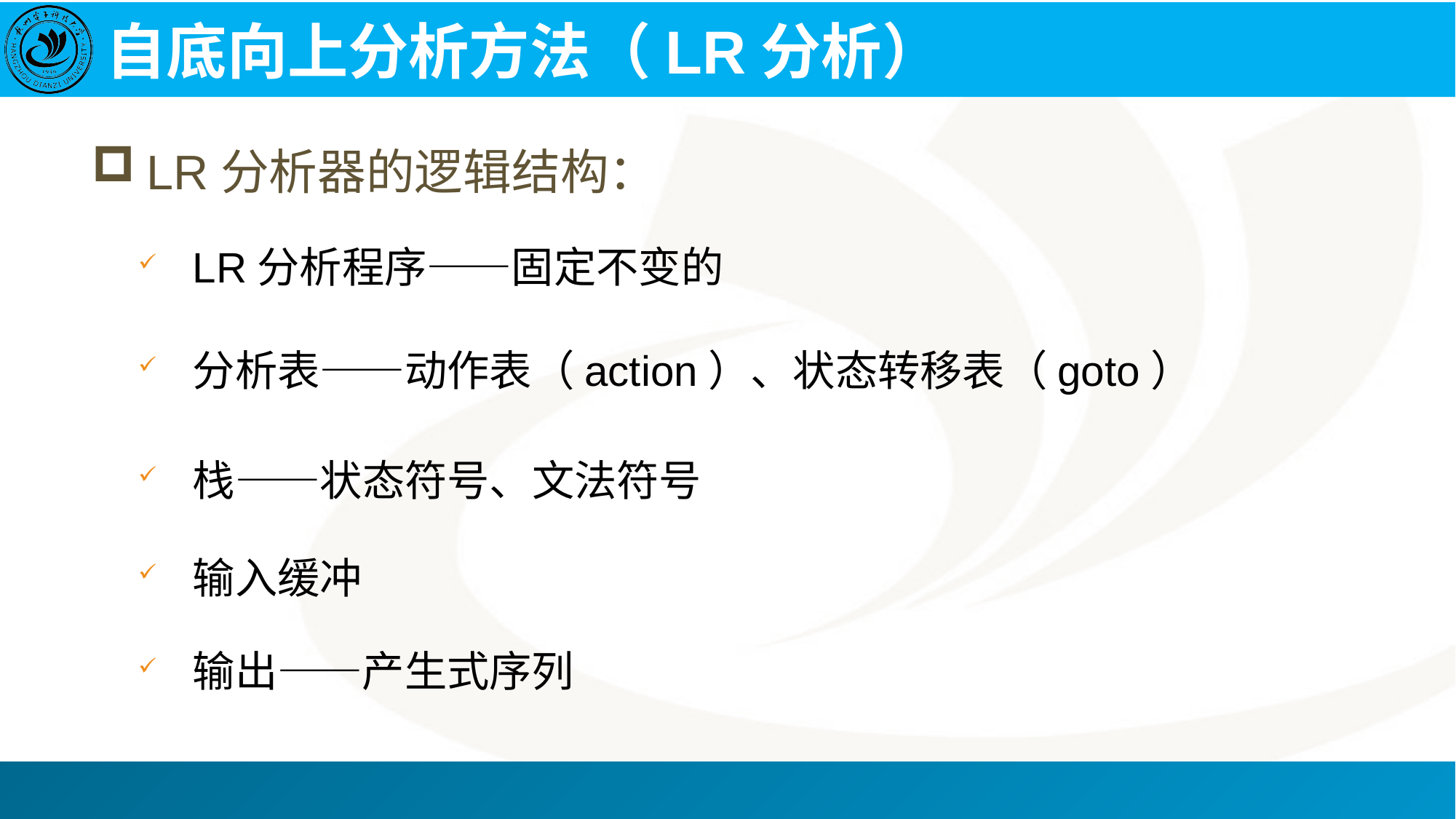

# 自底向上分析方法（LR分析）
LR分析器的逻辑结构：
LR分析程序——固定不变的
分析表——动作表（action）、状态转移表（goto）
栈——状态符号、文法符号
输入缓冲
输出——产生式序列
22